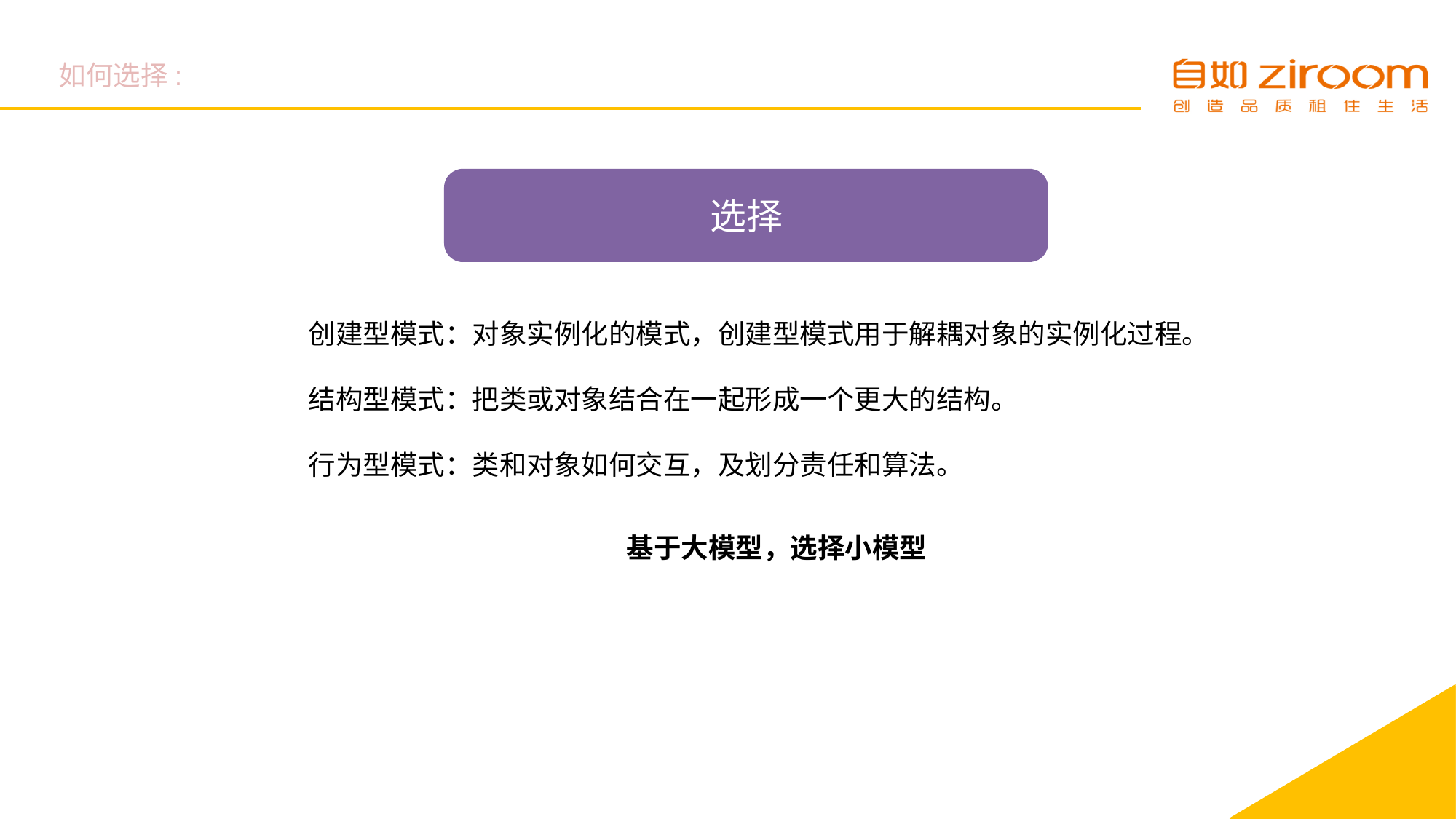

如何选择:

选择
创建型模式：对象实例化的模式，创建型模式用于解耦对象的实例化过程。

结构型模式：把类或对象结合在一起形成一个更大的结构。

行为型模式：类和对象如何交互，及划分责任和算法。
基于大模型，选择小模型